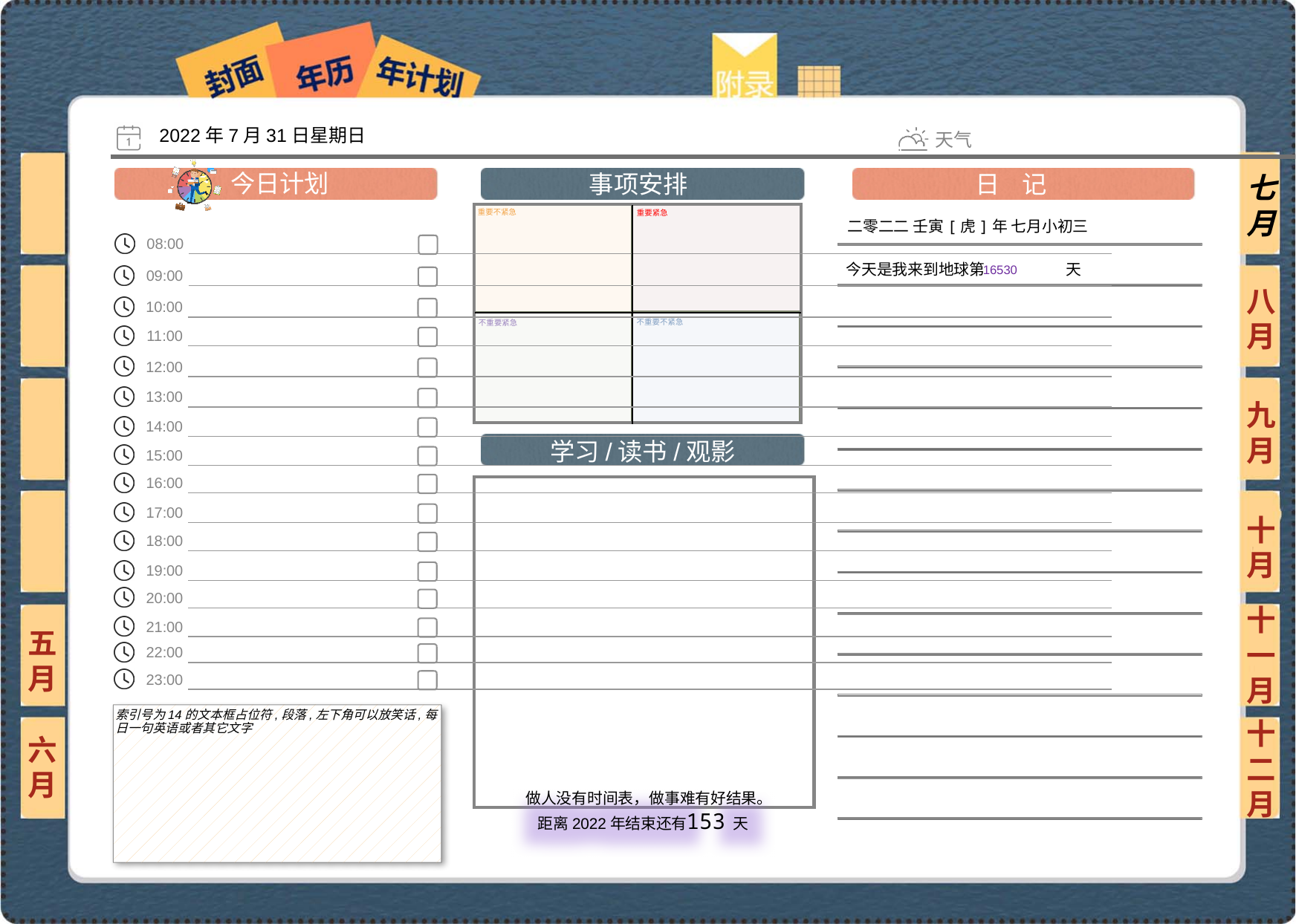

2022年7月31日星期日
七月
二零二二 壬寅[虎]年 七月小初三
16530
八月
九月
十月
十一月
五月
索引号为14的文本框占位符,段落,左下角可以放笑话,每日一句英语或者其它文字
六月
十二月
153
 做人没有时间表，做事难有好结果。